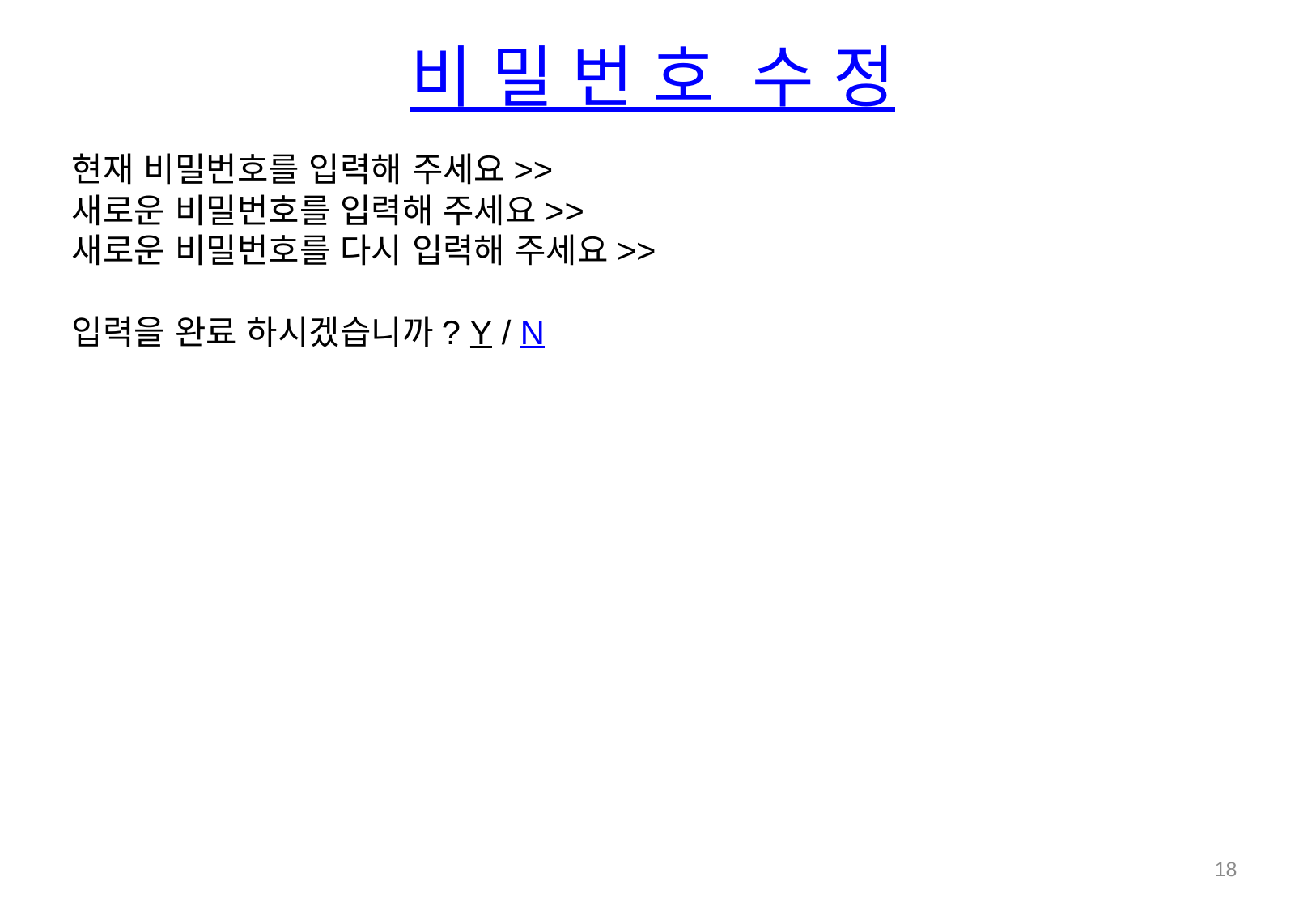

비 밀 번 호  수 정
현재 비밀번호를 입력해 주세요>>
새로운 비밀번호를 입력해 주세요>>
새로운 비밀번호를 다시 입력해 주세요>>

입력을 완료 하시겠습니까? Y / N

18